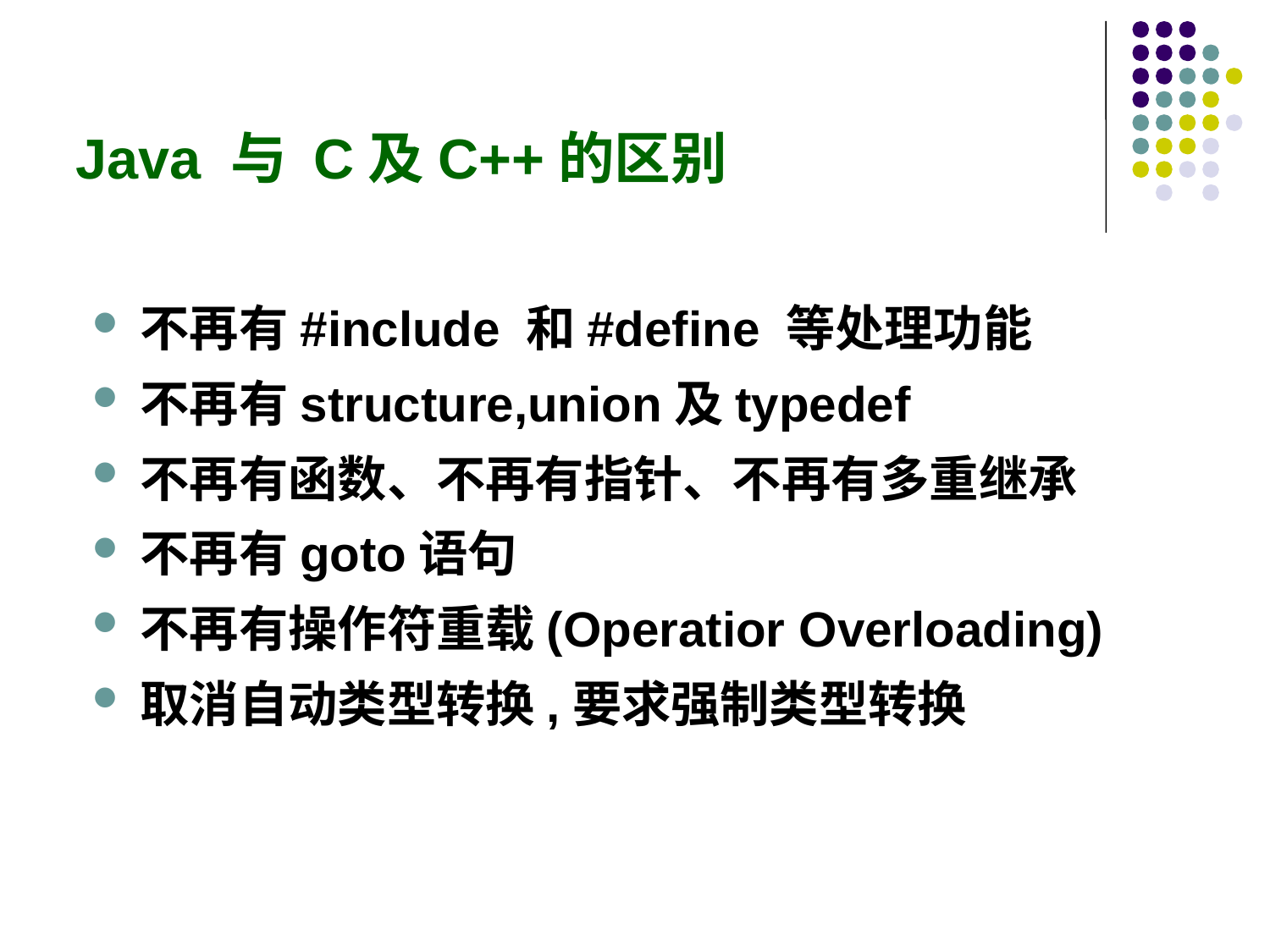

# Java 与 C及C++的区别

不再有#include 和#define 等处理功能
不再有structure,union及typedef
不再有函数、不再有指针、不再有多重继承
不再有goto语句
不再有操作符重载(Operatior Overloading)
取消自动类型转换,要求强制类型转换